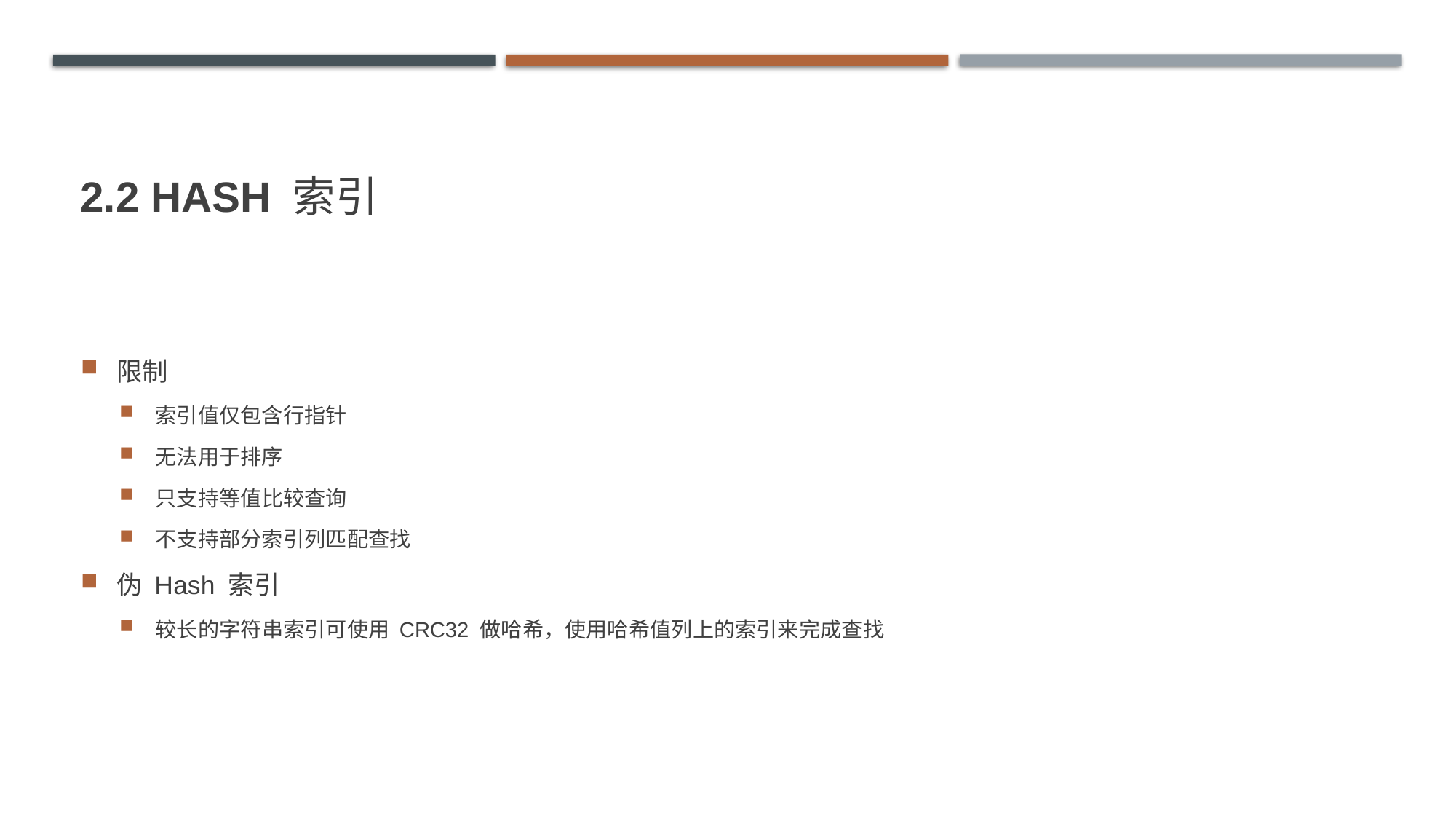

# 2.2 HASH 索引
限制
索引值仅包含行指针
无法用于排序
只支持等值比较查询
不支持部分索引列匹配查找
伪 Hash 索引
较长的字符串索引可使用 CRC32 做哈希，使用哈希值列上的索引来完成查找